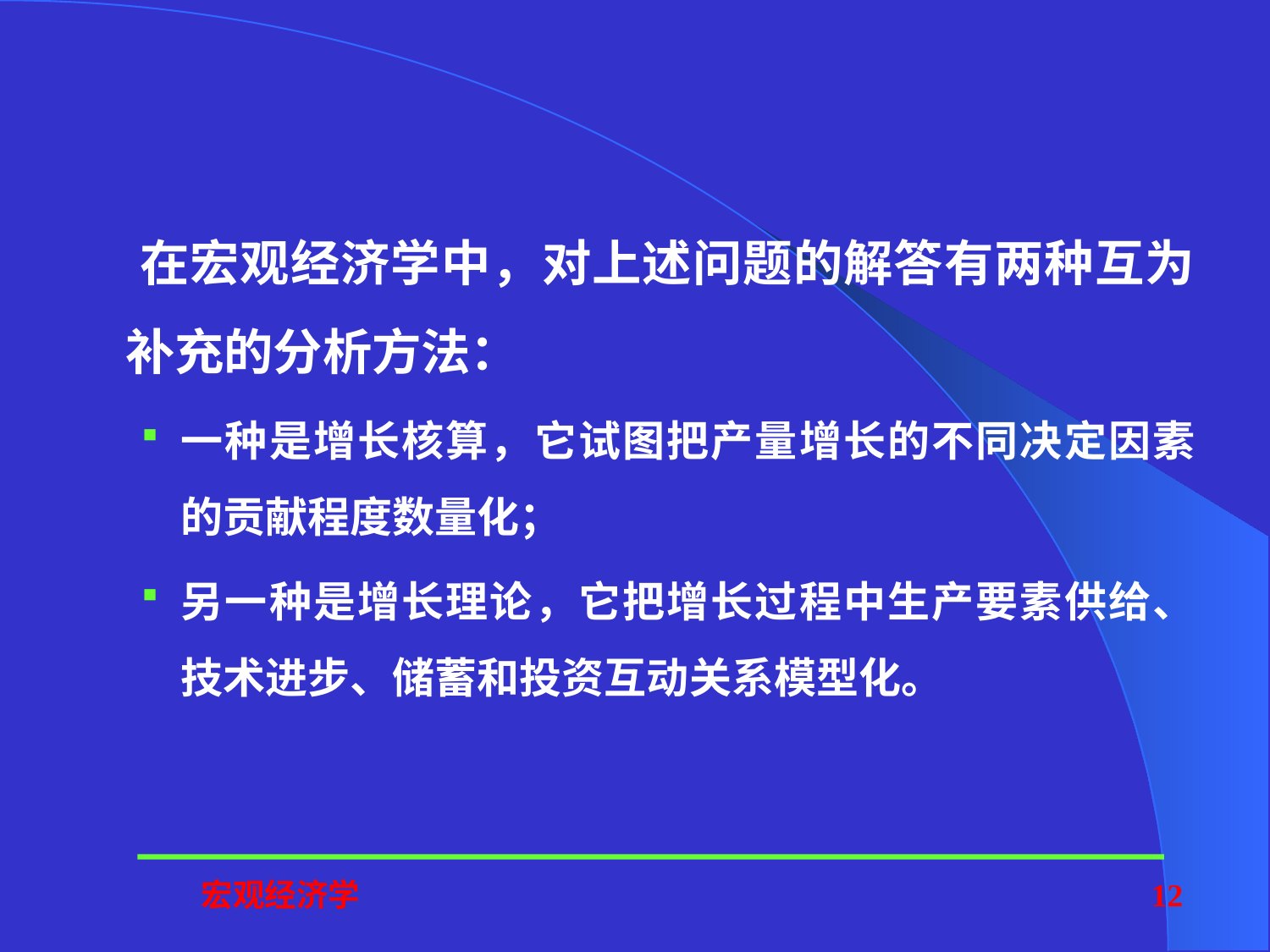

在宏观经济学中，对上述问题的解答有两种互为补充的分析方法：
一种是增长核算，它试图把产量增长的不同决定因素的贡献程度数量化；
另一种是增长理论，它把增长过程中生产要素供给、技术进步、储蓄和投资互动关系模型化。